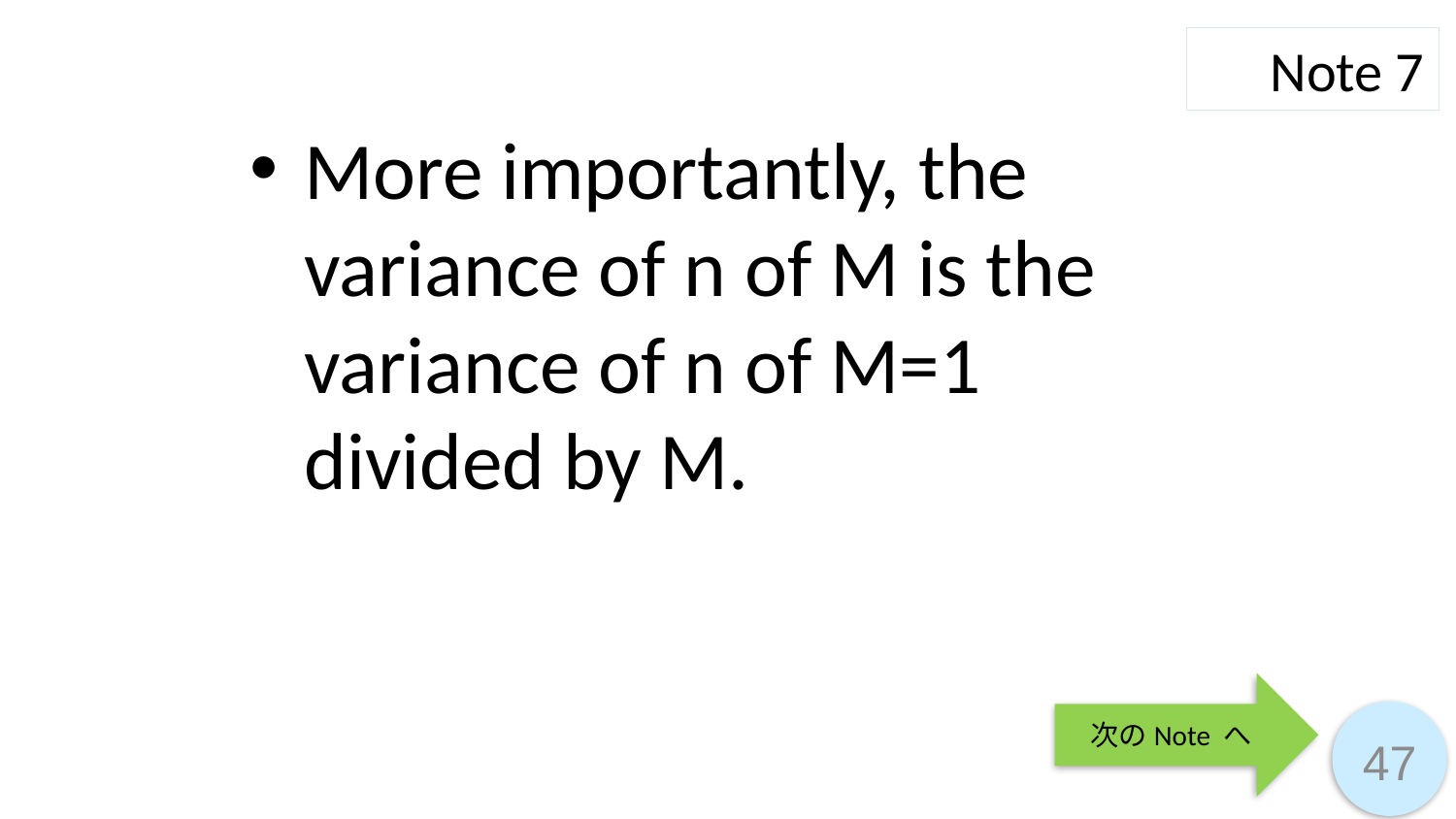

Note 7
More importantly, the variance of n of M is the variance of n of M=1 divided by M.
次のNote へ
47